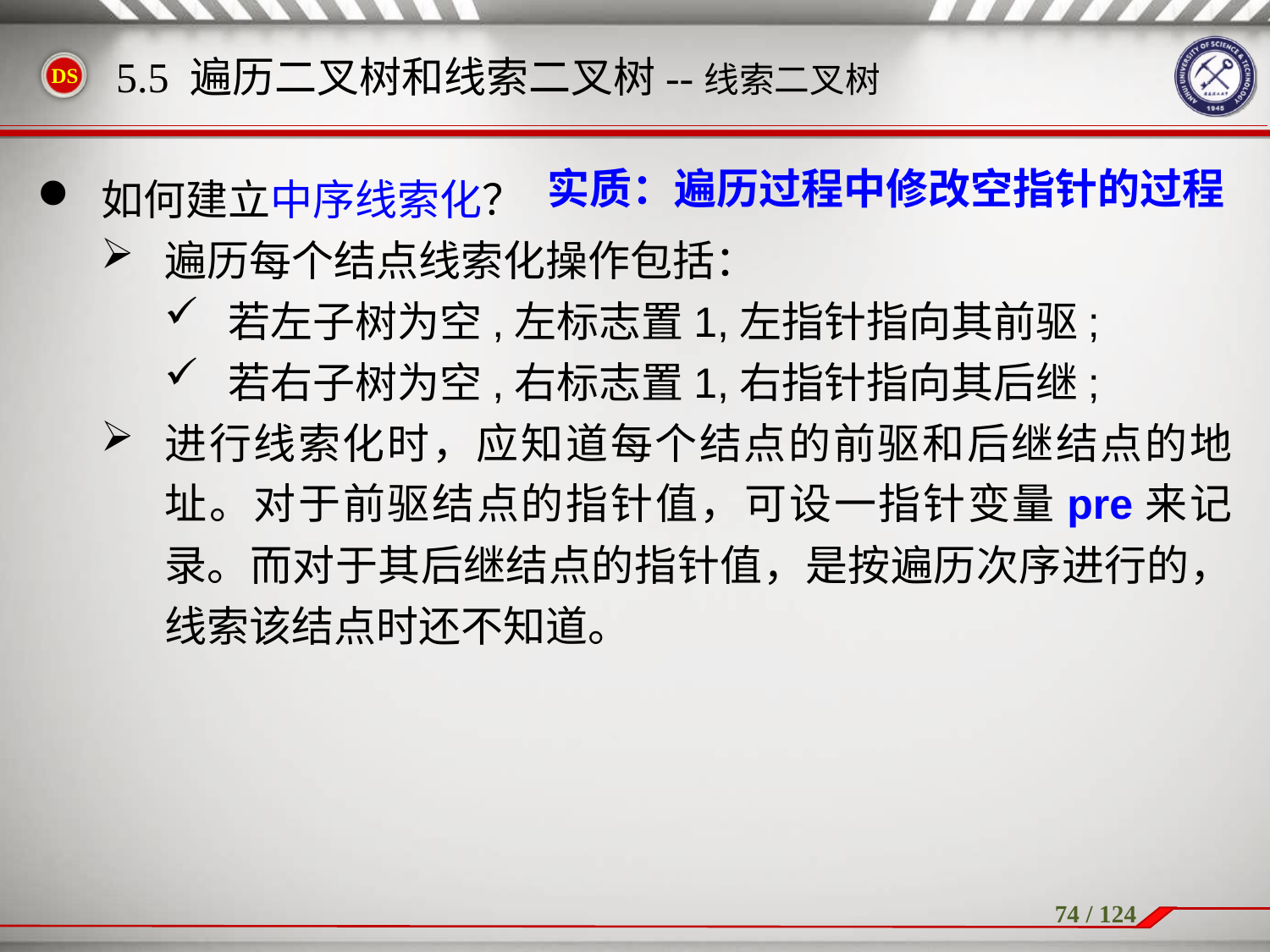

5.5 遍历二叉树和线索二叉树--线索二叉树
如何建立中序线索化？
遍历每个结点线索化操作包括：
若左子树为空,左标志置1,左指针指向其前驱;
若右子树为空,右标志置1,右指针指向其后继;
进行线索化时，应知道每个结点的前驱和后继结点的地址。对于前驱结点的指针值，可设一指针变量pre来记录。而对于其后继结点的指针值，是按遍历次序进行的，线索该结点时还不知道。
实质：遍历过程中修改空指针的过程